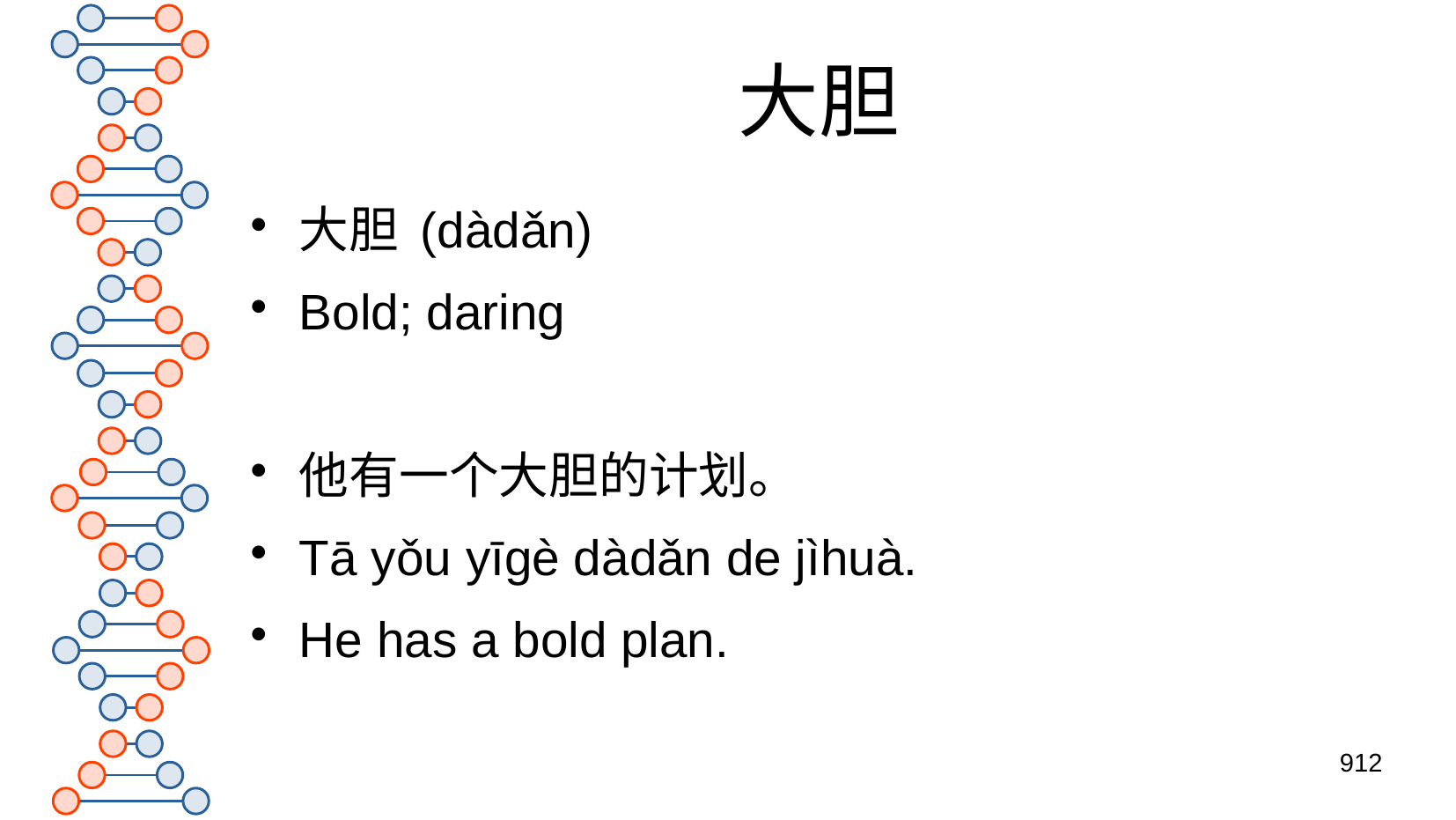

# 大胆
大胆 (dàdǎn)
Bold; daring

他有一个大胆的计划。
Tā yǒu yīgè dàdǎn de jìhuà.
He has a bold plan.

912